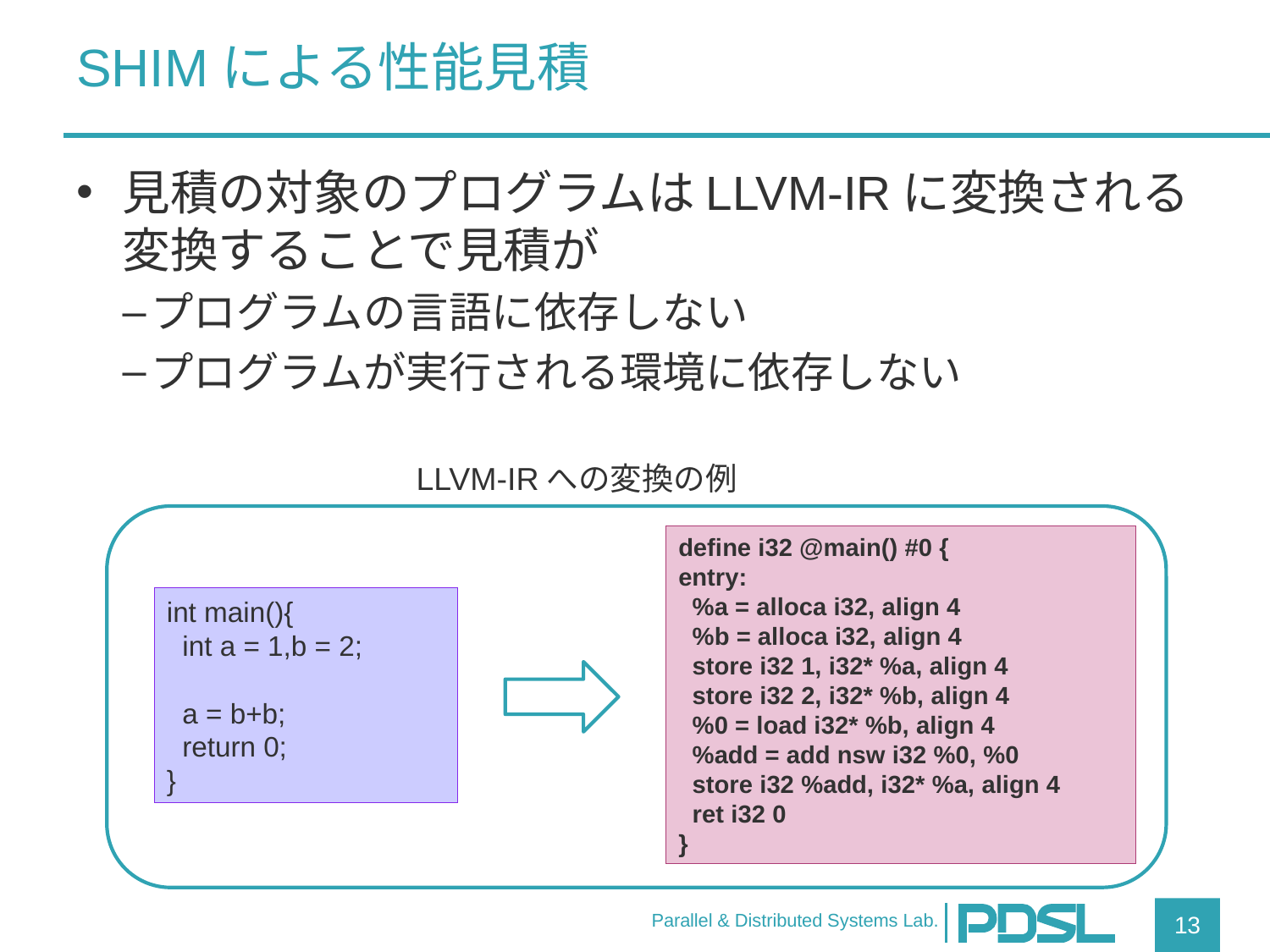

# SHIMによる性能見積
見積の対象のプログラムはLLVM-IRに変換される
変換することで見積が
プログラムの言語に依存しない
プログラムが実行される環境に依存しない
LLVM-IRへの変換の例

define i32 @main() #0 {
entry:
  %a = alloca i32, align 4
  %b = alloca i32, align 4
  store i32 1, i32* %a, align 4
  store i32 2, i32* %b, align 4
  %0 = load i32* %b, align 4
  %add = add nsw i32 %0, %0
  store i32 %add, i32* %a, align 4
  ret i32 0
}
int main(){
  int a = 1,b = 2;

  a = b+b;
  return 0;
}